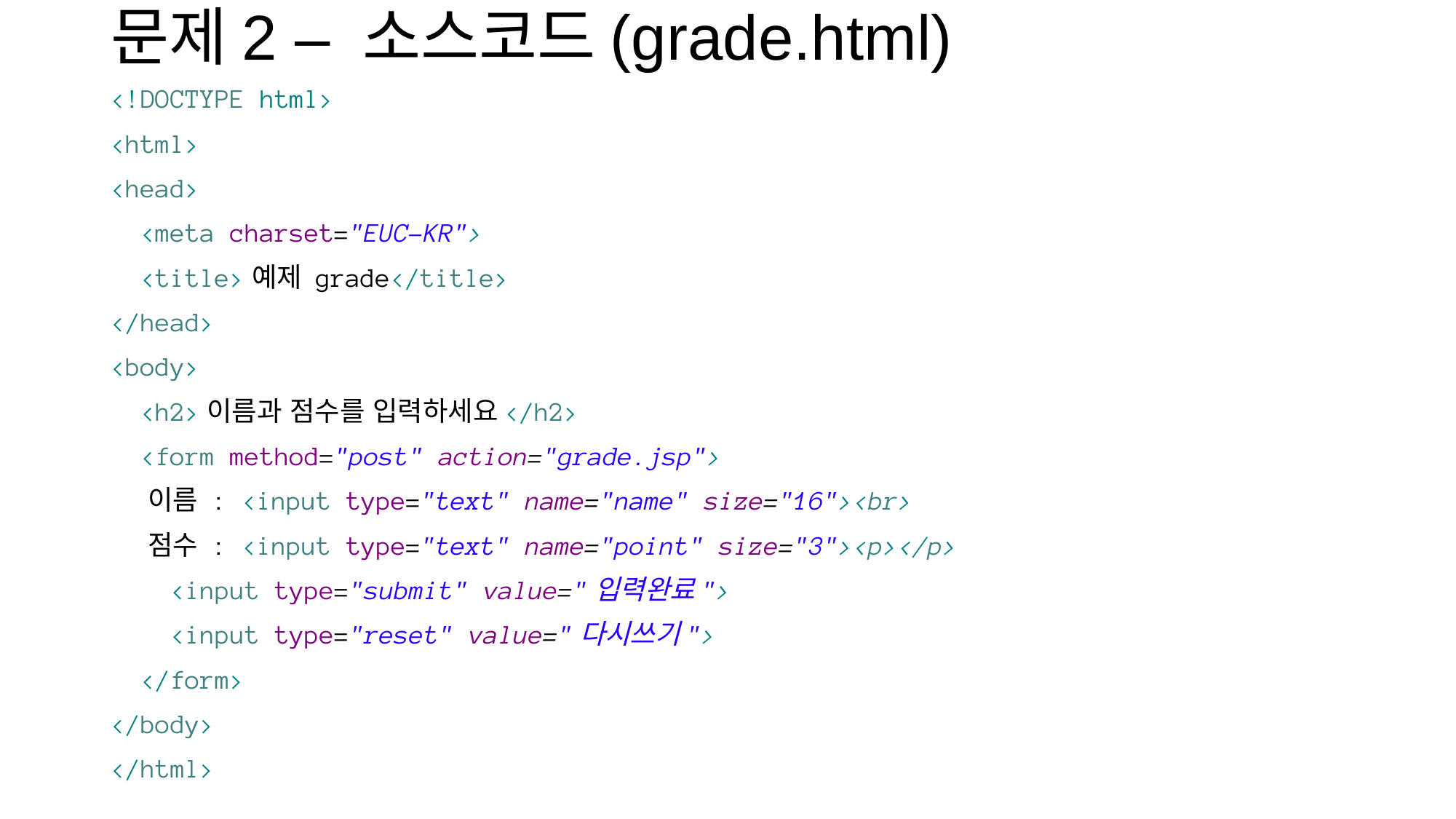

# 문제2 – 소스코드(grade.html)
<!DOCTYPE html>
<html>
<head>
  <meta charset="EUC-KR">
  <title>예제 grade</title>
</head>
<body>
  <h2>이름과 점수를 입력하세요</h2>
  <form method="post" action="grade.jsp">
    이름 : <input type="text" name="name" size="16"><br>
    점수 : <input type="text" name="point" size="3"><p></p>
    <input type="submit" value="입력완료">
    <input type="reset" value="다시쓰기">
  </form>
</body>
</html>